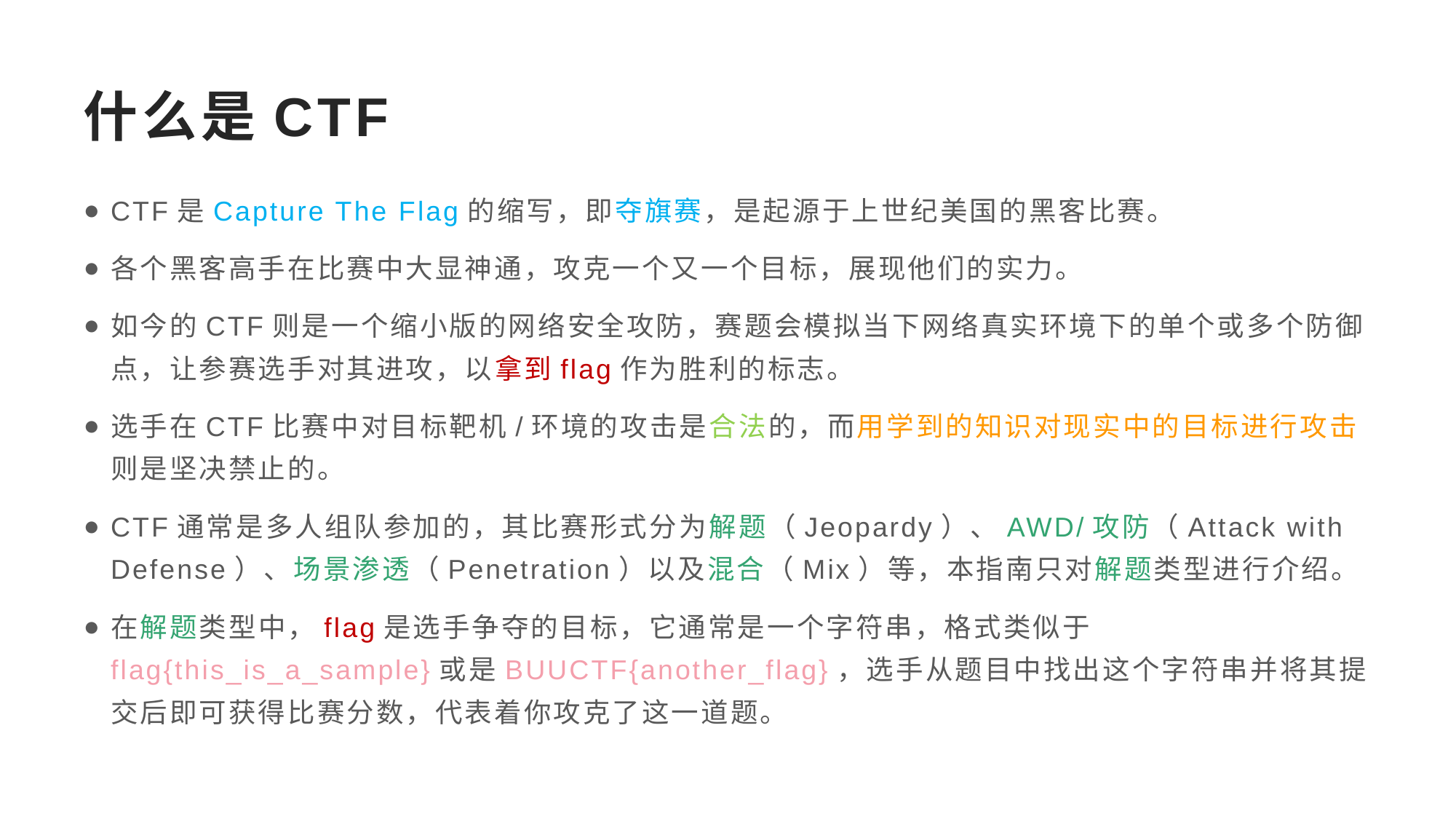

# 什么是CTF
CTF是Capture The Flag的缩写，即夺旗赛，是起源于上世纪美国的黑客比赛。
各个黑客高手在比赛中大显神通，攻克一个又一个目标，展现他们的实力。
如今的CTF则是一个缩小版的网络安全攻防，赛题会模拟当下网络真实环境下的单个或多个防御点，让参赛选手对其进攻，以拿到flag作为胜利的标志。
选手在CTF比赛中对目标靶机/环境的攻击是合法的，而用学到的知识对现实中的目标进行攻击则是坚决禁止的。
CTF通常是多人组队参加的，其比赛形式分为解题（Jeopardy）、AWD/攻防（Attack with Defense）、场景渗透（Penetration）以及混合（Mix）等，本指南只对解题类型进行介绍。
在解题类型中，flag是选手争夺的目标，它通常是一个字符串，格式类似于flag{this_is_a_sample}或是BUUCTF{another_flag}，选手从题目中找出这个字符串并将其提交后即可获得比赛分数，代表着你攻克了这一道题。